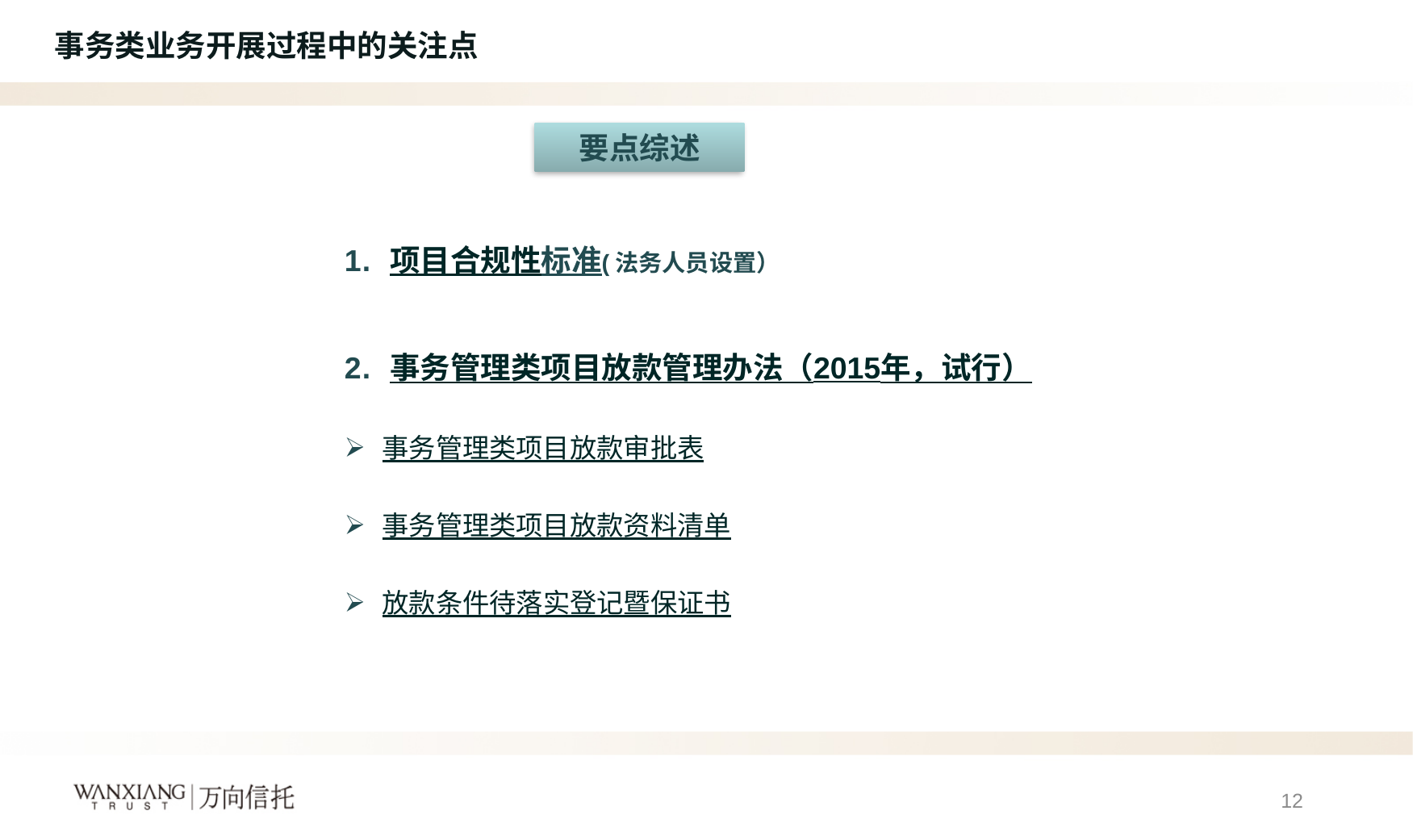

标  题 一
事务类业务开展过程中的关注点
要点综述
项目合规性标准(法务人员设置）
事务管理类项目放款管理办法（2015年，试行）
事务管理类项目放款审批表
事务管理类项目放款资料清单
放款条件待落实登记暨保证书
12